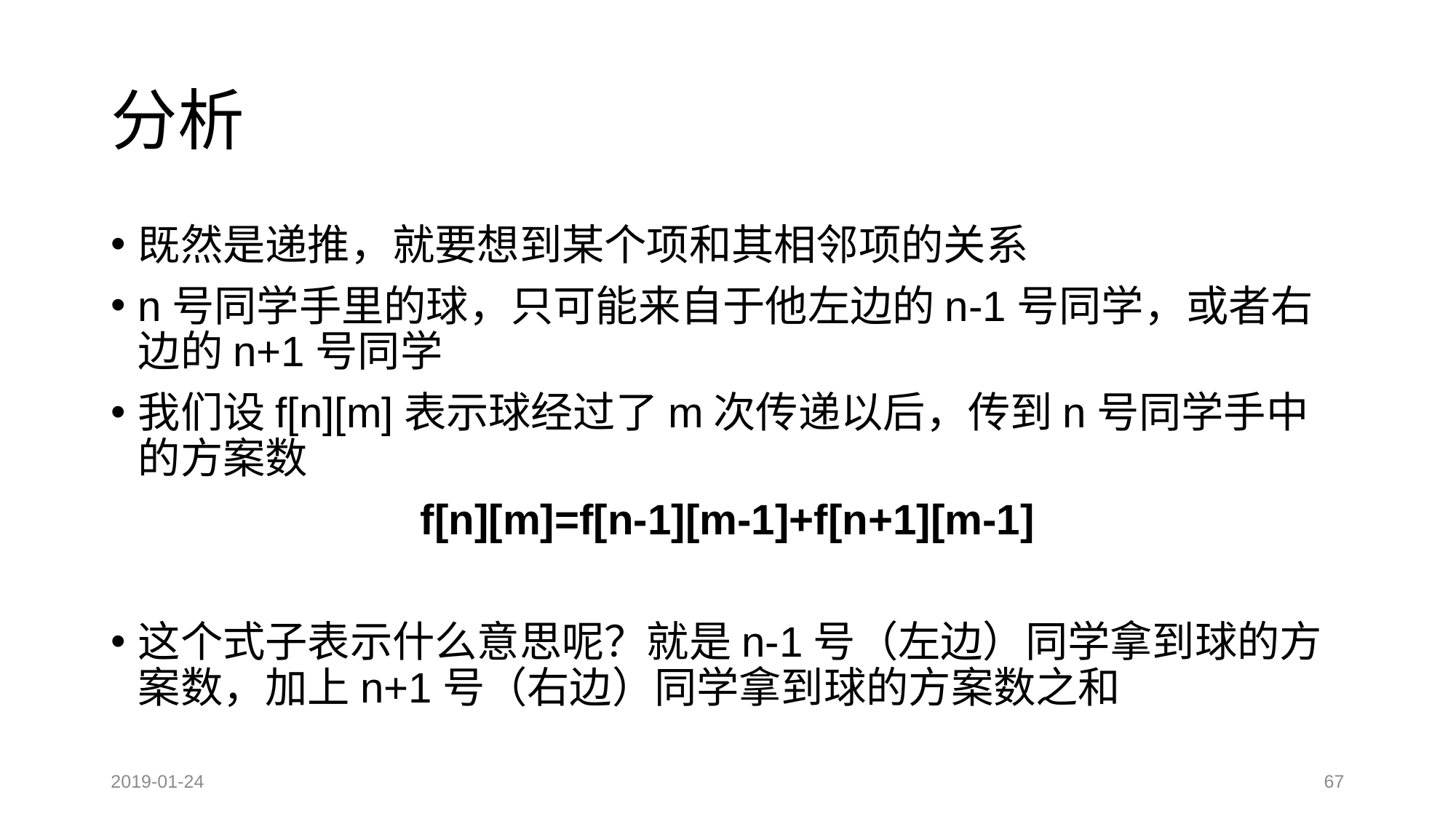

# 分析
既然是递推，就要想到某个项和其相邻项的关系
n号同学手里的球，只可能来自于他左边的n-1号同学，或者右边的n+1号同学
我们设f[n][m]表示球经过了m次传递以后，传到n号同学手中的方案数
f[n][m]=f[n-1][m-1]+f[n+1][m-1]

这个式子表示什么意思呢？就是n-1号（左边）同学拿到球的方案数，加上n+1号（右边）同学拿到球的方案数之和
2019-01-24
67